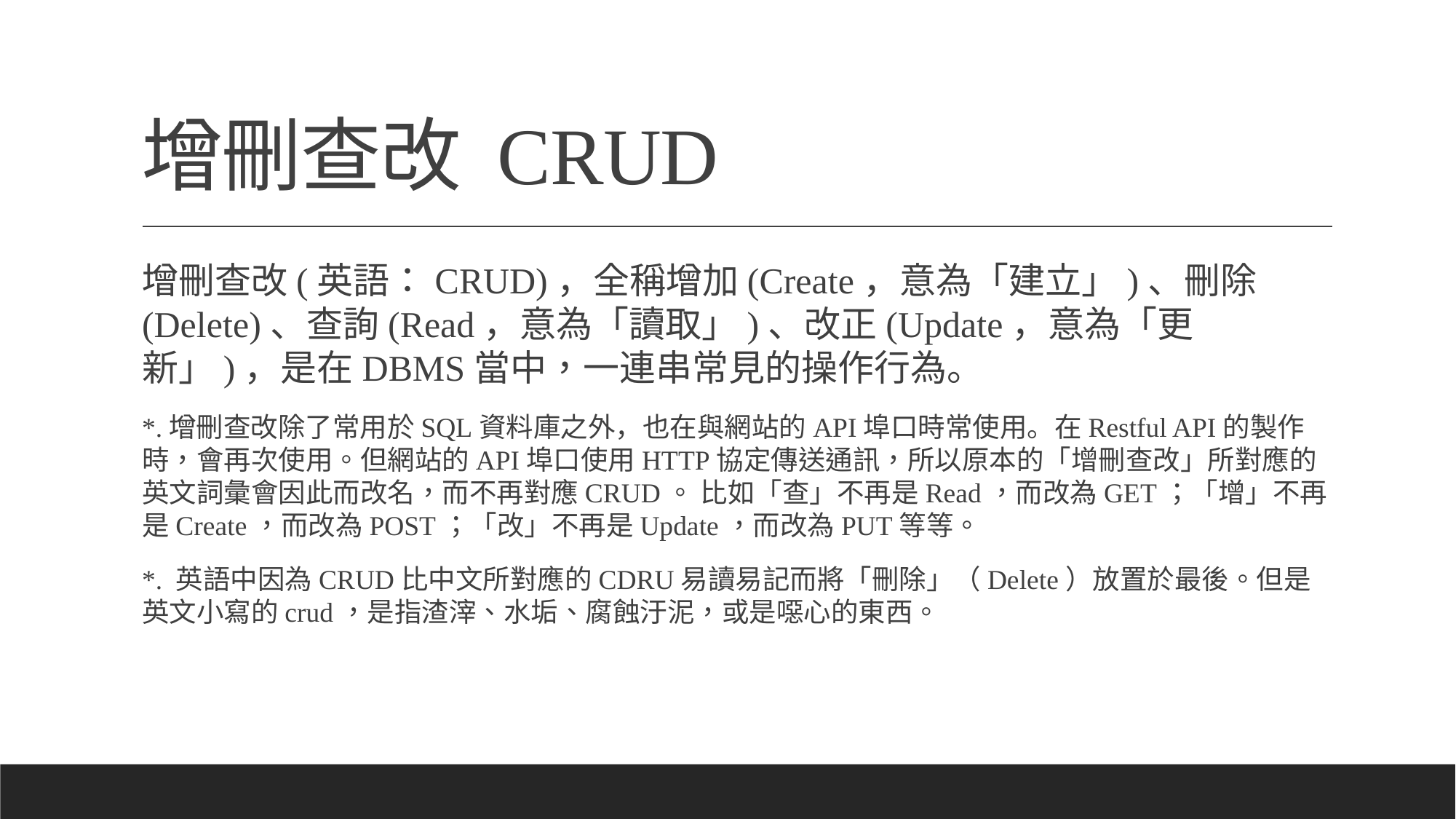

# 增刪查改 CRUD
增刪查改(英語：CRUD)，全稱增加(Create，意為「建立」)、刪除(Delete)、查詢(Read，意為「讀取」)、改正(Update，意為「更新」)，是在DBMS當中，一連串常見的操作行為。
*.增刪查改除了常用於SQL資料庫之外，也在與網站的API埠口時常使用。在Restful API的製作時，會再次使用。但網站的API埠口使用HTTP協定傳送通訊，所以原本的「增刪查改」所對應的英文詞彙會因此而改名，而不再對應CRUD。 比如「查」不再是Read，而改為GET；「增」不再是Create，而改為POST；「改」不再是Update，而改為PUT等等。
*. 英語中因為CRUD比中文所對應的CDRU易讀易記而將「刪除」（Delete）放置於最後。但是英文小寫的crud，是指渣滓、水垢、腐蝕汙泥，或是噁心的東西。